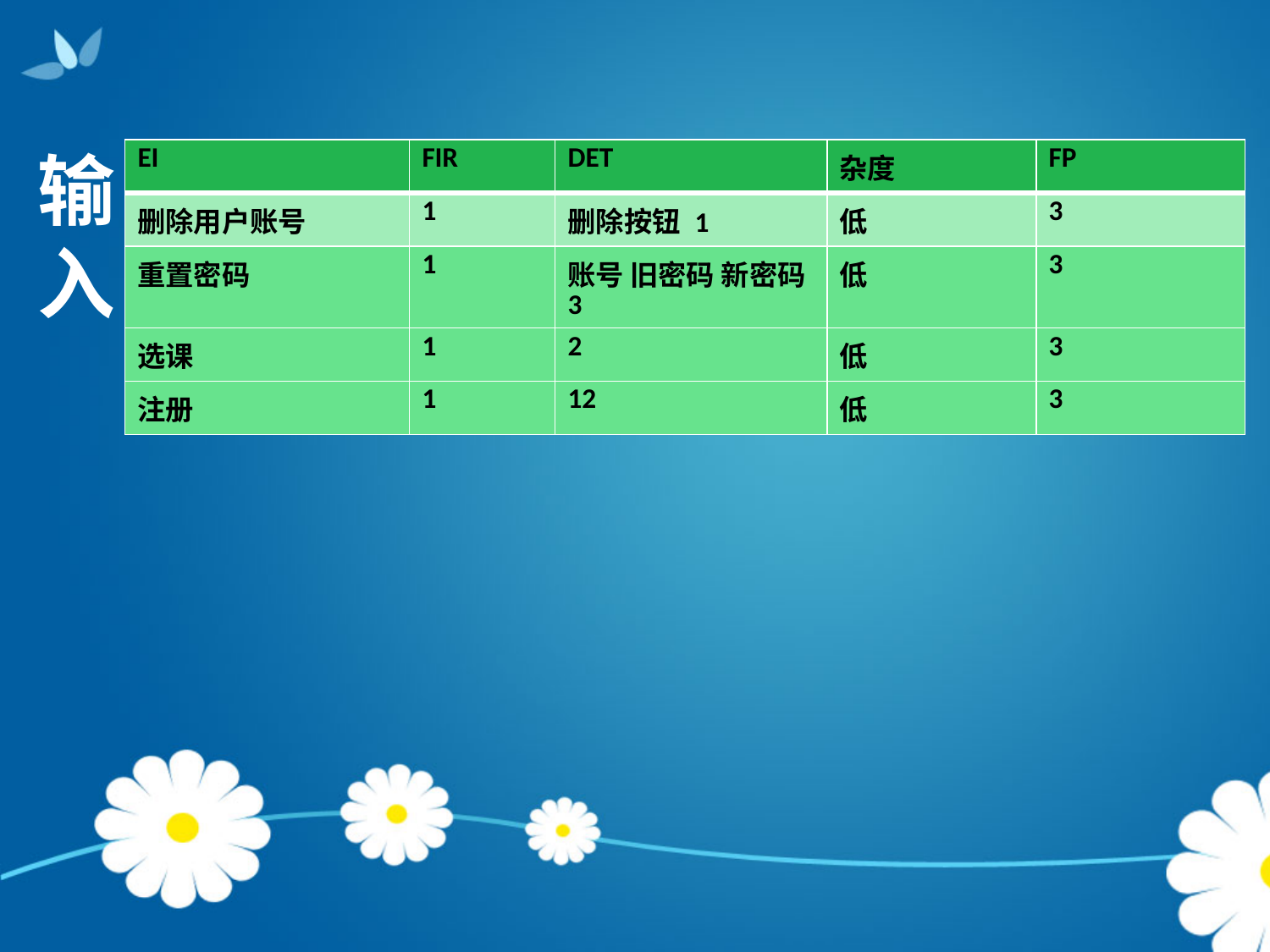

输
入
| EI | FIR | DET | 杂度 | FP |
| --- | --- | --- | --- | --- |
| 删除用户账号 | 1 | 删除按钮 1 | 低 | 3 |
| 重置密码 | 1 | 账号 旧密码 新密码 3 | 低 | 3 |
| 选课 | 1 | 2 | 低 | 3 |
| 注册 | 1 | 12 | 低 | 3 |